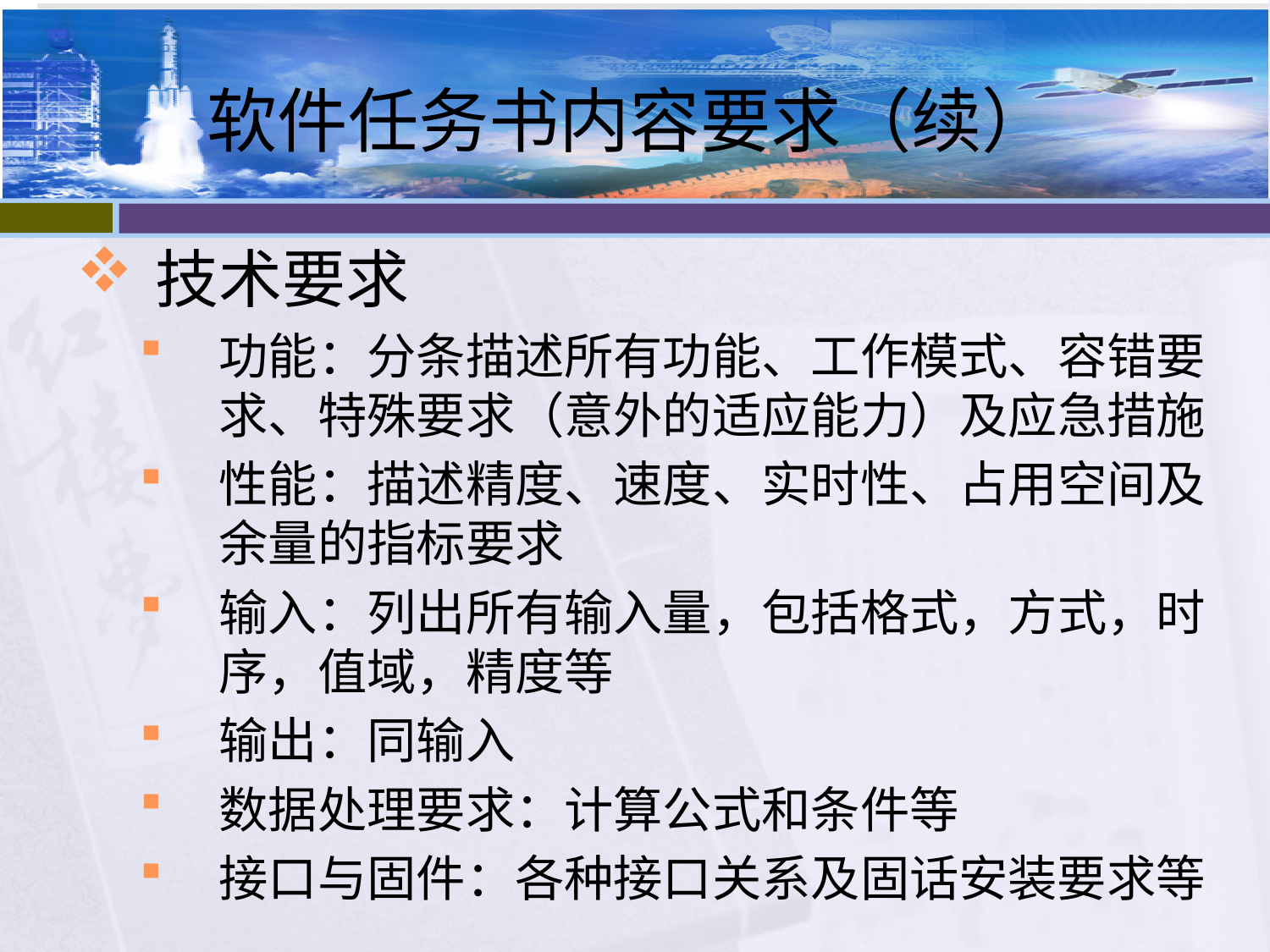

# 软件任务书内容要求（续）

技术要求
功能：分条描述所有功能、工作模式、容错要求、特殊要求（意外的适应能力）及应急措施
性能：描述精度、速度、实时性、占用空间及余量的指标要求
输入：列出所有输入量，包括格式，方式，时序，值域，精度等
输出：同输入
数据处理要求：计算公式和条件等
接口与固件：各种接口关系及固话安装要求等